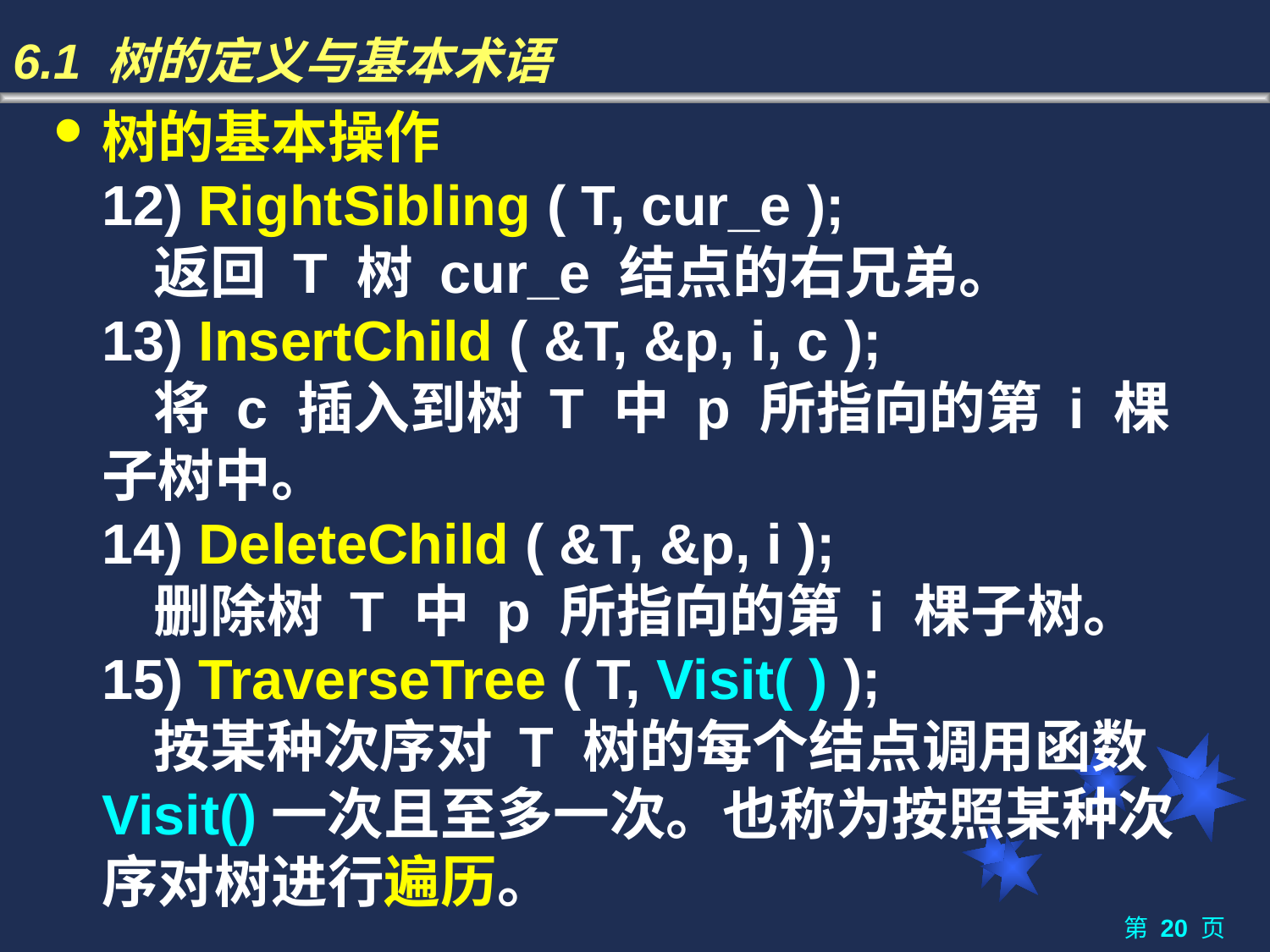

# 6.1 树的定义与基本术语
树的基本操作
	12) RightSibling ( T, cur_e );
	   返回 T 树 cur_e 结点的右兄弟。
	13) InsertChild ( &T, &p, i, c );
	   将 c 插入到树 T 中 p 所指向的第 i 棵子树中。
	14) DeleteChild ( &T, &p, i );
	   删除树 T 中 p 所指向的第 i 棵子树。
	15) TraverseTree ( T, Visit( ) );
	   按某种次序对 T 树的每个结点调用函数Visit()一次且至多一次。也称为按照某种次序对树进行遍历。
第 20 页